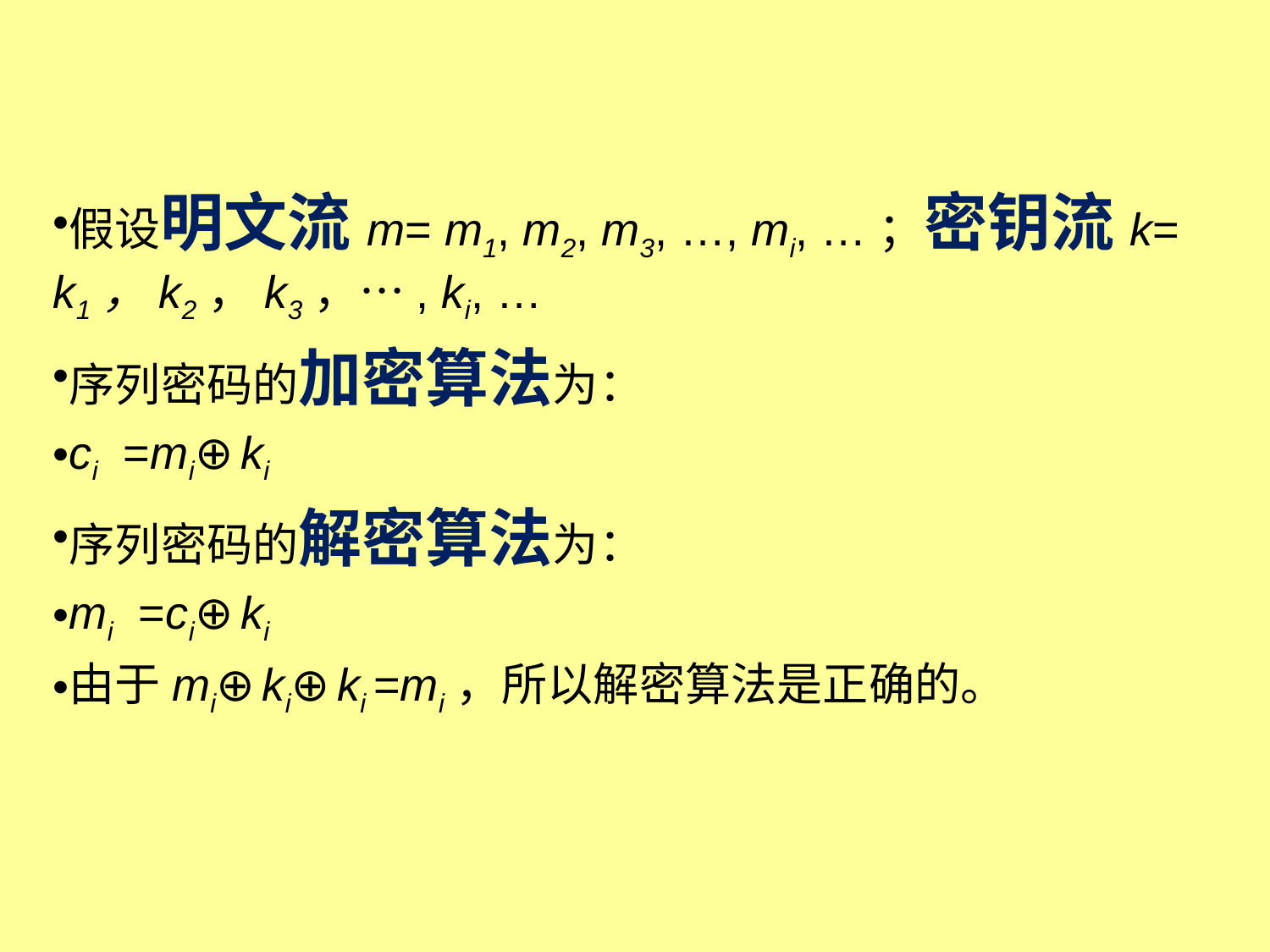

#
假设明文流m= m1, m2, m3, …, mi, …；密钥流k= k1，k2，k3，…, ki, …
序列密码的加密算法为：
ci  =mi⊕ki
序列密码的解密算法为：
mi  =ci⊕ki
由于mi⊕ki⊕ki =mi，所以解密算法是正确的。